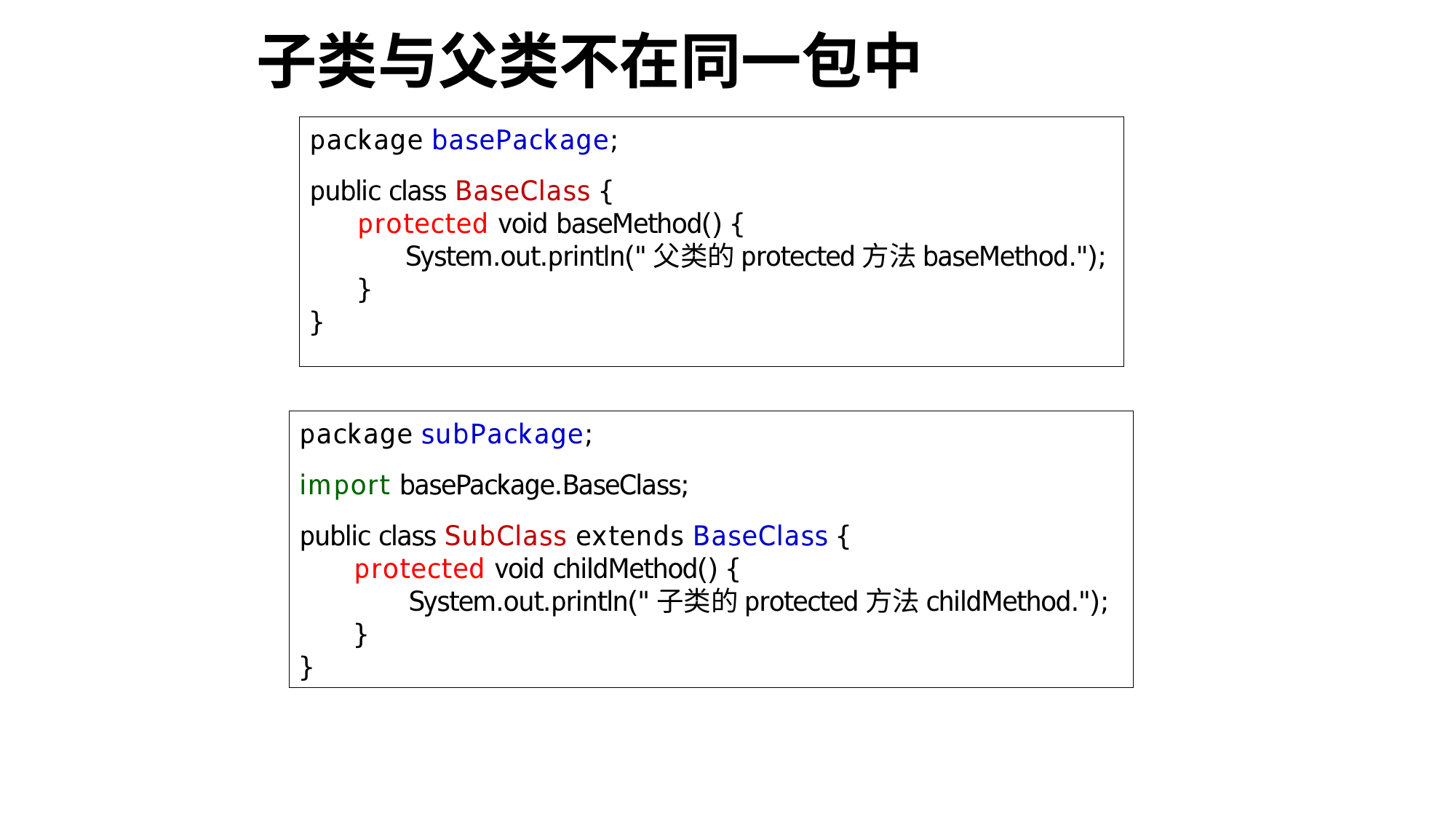

# 子类与父类不在同一包中
package basePackage;

public class BaseClass {
protected void baseMethod() {
System.out.println("父类的protected方法baseMethod.");
}
}
package subPackage;

import basePackage.BaseClass;

public class SubClass extends BaseClass {
protected void childMethod() {
System.out.println("子类的protected方法childMethod.");
}
}
18